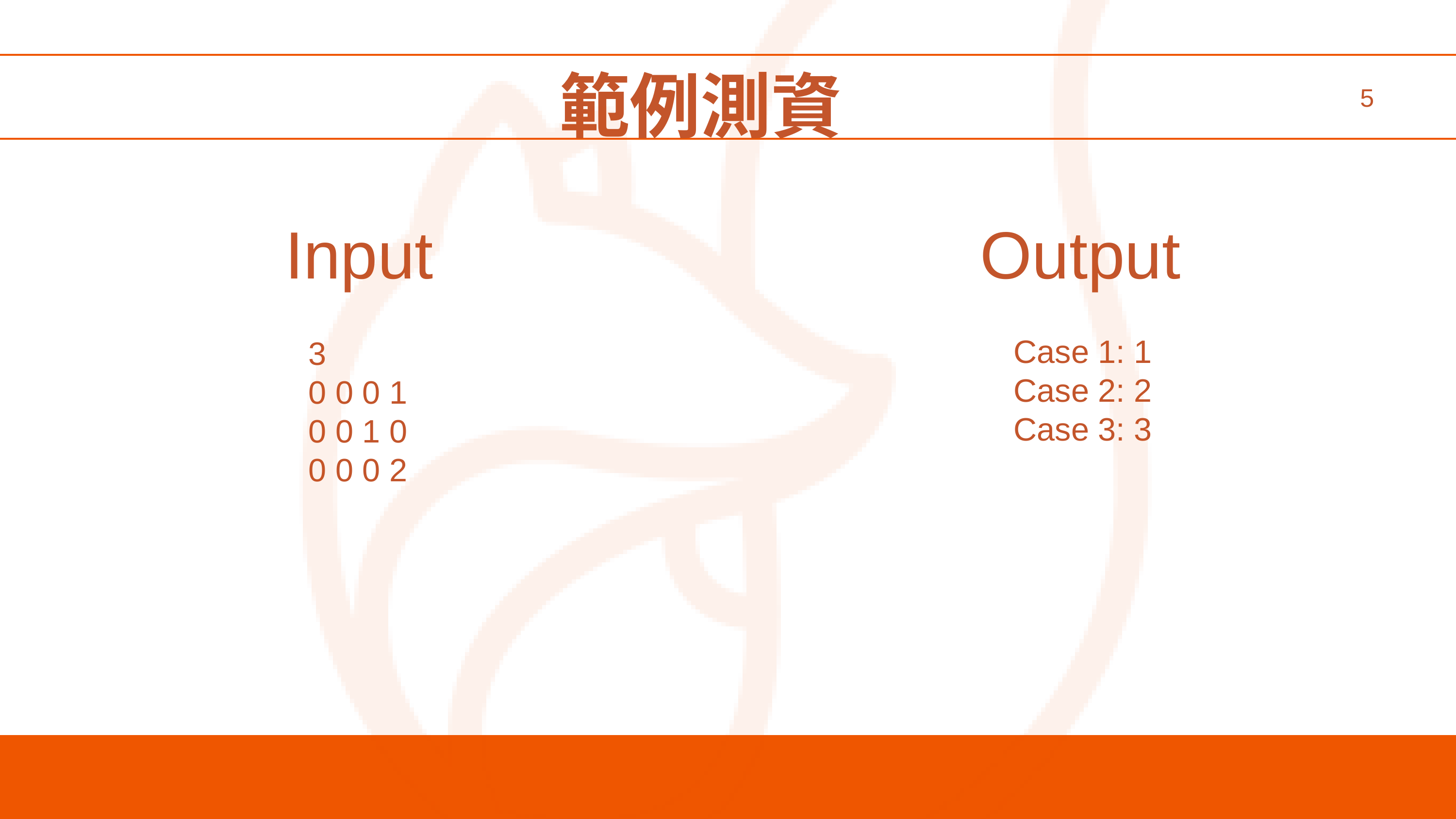

範例測資

5
Input
Output
Case 1: 1
Case 2: 2
Case 3: 3
3
0 0 0 1
0 0 1 0
0 0 0 2